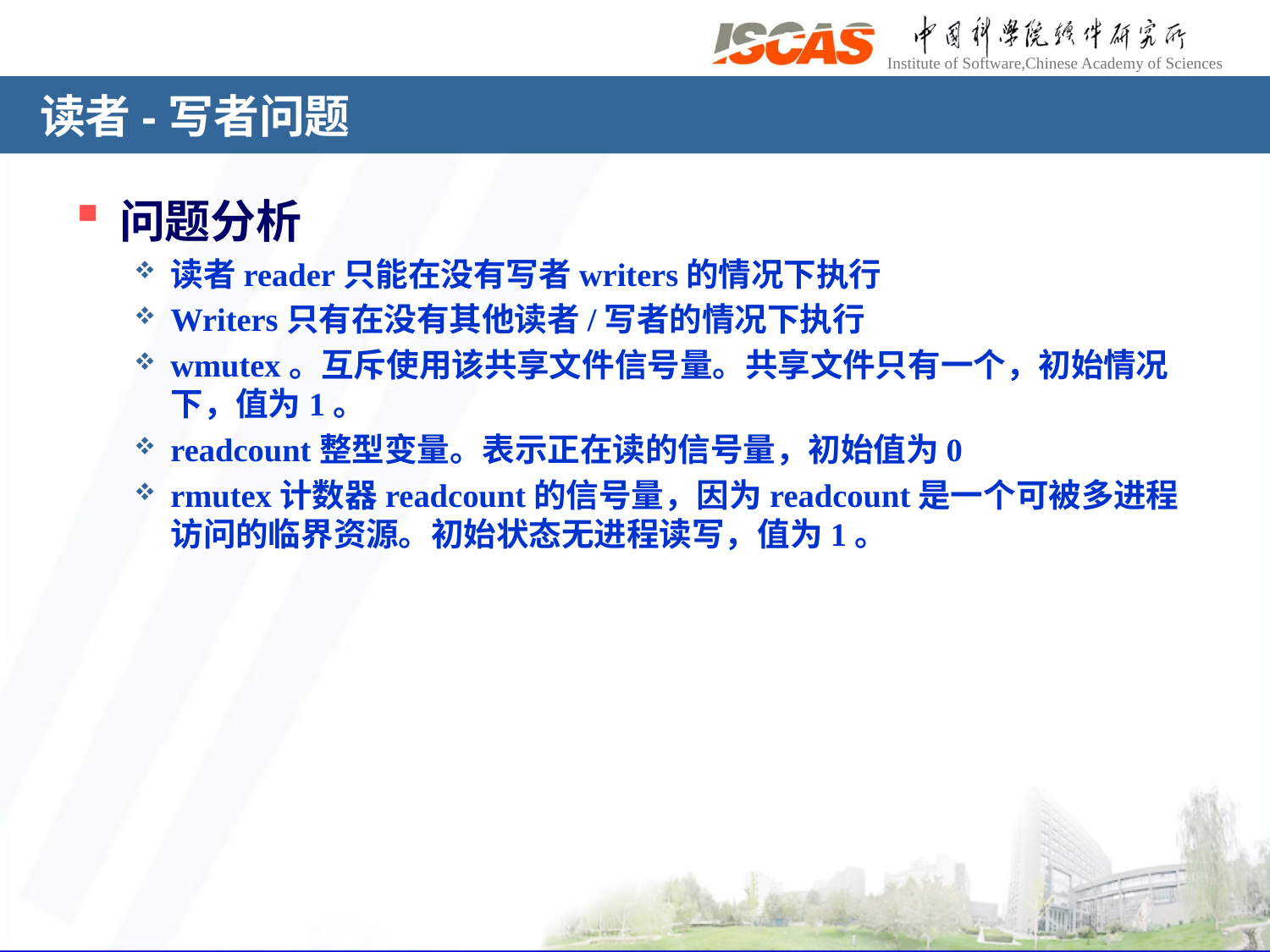

# 读者-写者问题
问题分析
读者reader只能在没有写者writers的情况下执行
Writers只有在没有其他读者/写者的情况下执行
wmutex。互斥使用该共享文件信号量。共享文件只有一个，初始情况下，值为1。
readcount整型变量。表示正在读的信号量，初始值为0
rmutex计数器readcount的信号量，因为readcount是一个可被多进程访问的临界资源。初始状态无进程读写，值为1。